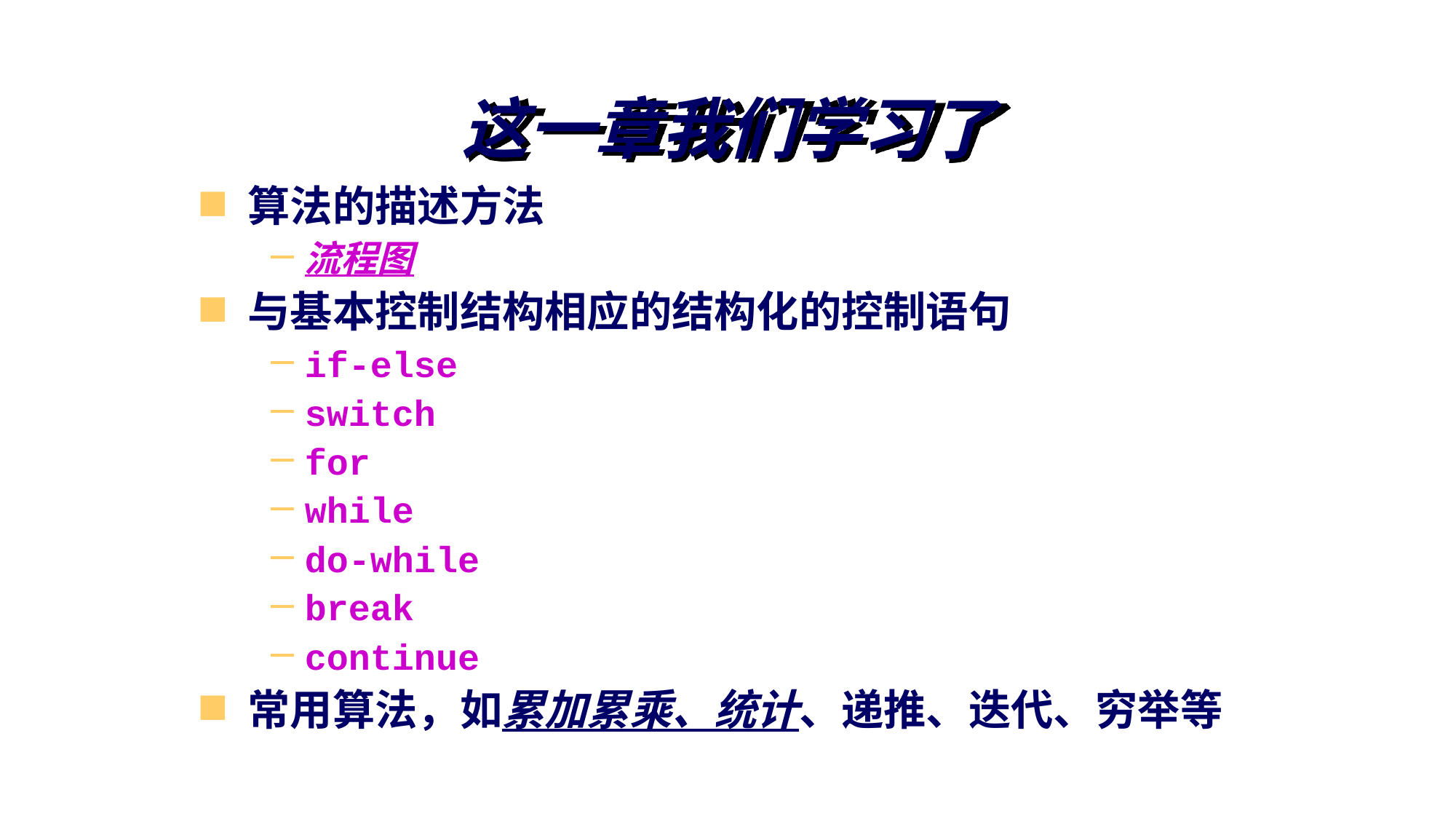

# 这一章我们学习了
算法的描述方法
流程图
与基本控制结构相应的结构化的控制语句
if-else
switch
for
while
do-while
break
continue
常用算法，如累加累乘、统计、递推、迭代、穷举等